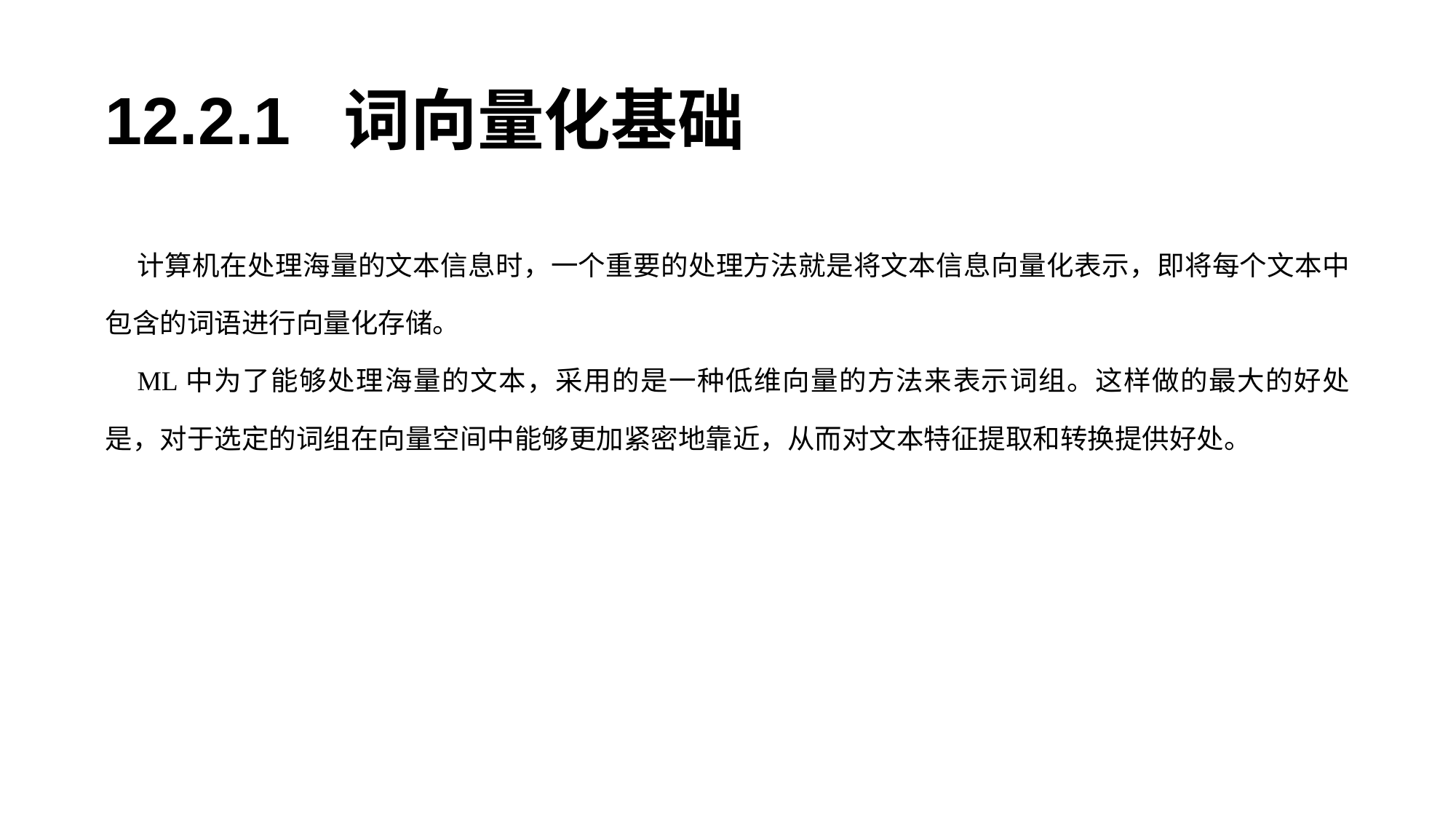

# 12.2.1  词向量化基础
计算机在处理海量的文本信息时，一个重要的处理方法就是将文本信息向量化表示，即将每个文本中包含的词语进行向量化存储。
ML中为了能够处理海量的文本，采用的是一种低维向量的方法来表示词组。这样做的最大的好处是，对于选定的词组在向量空间中能够更加紧密地靠近，从而对文本特征提取和转换提供好处。